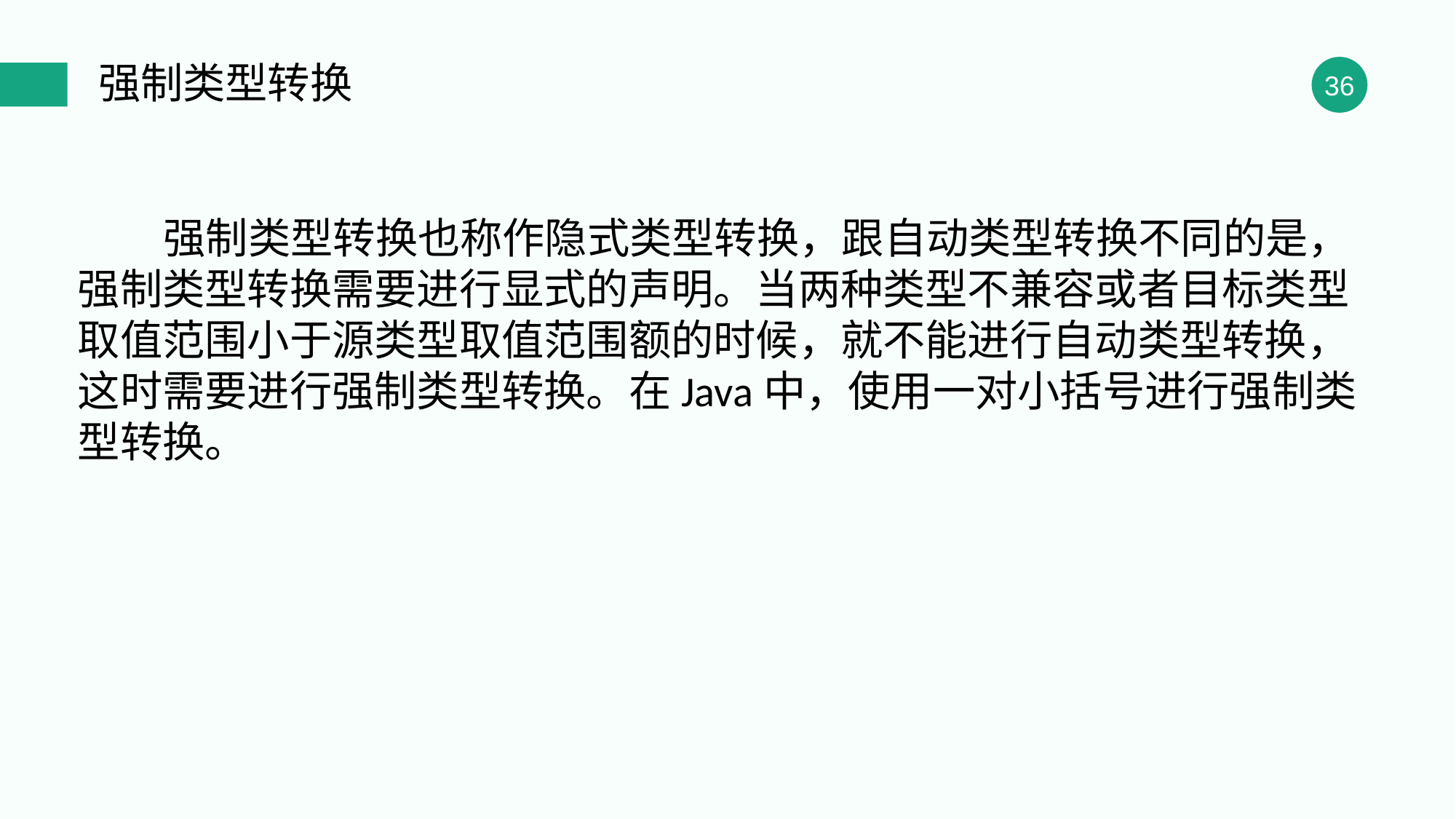

强制类型转换
        强制类型转换也称作隐式类型转换，跟自动类型转换不同的是，强制类型转换需要进行显式的声明。当两种类型不兼容或者目标类型取值范围小于源类型取值范围额的时候，就不能进行自动类型转换，这时需要进行强制类型转换。在Java中，使用一对小括号进行强制类型转换。